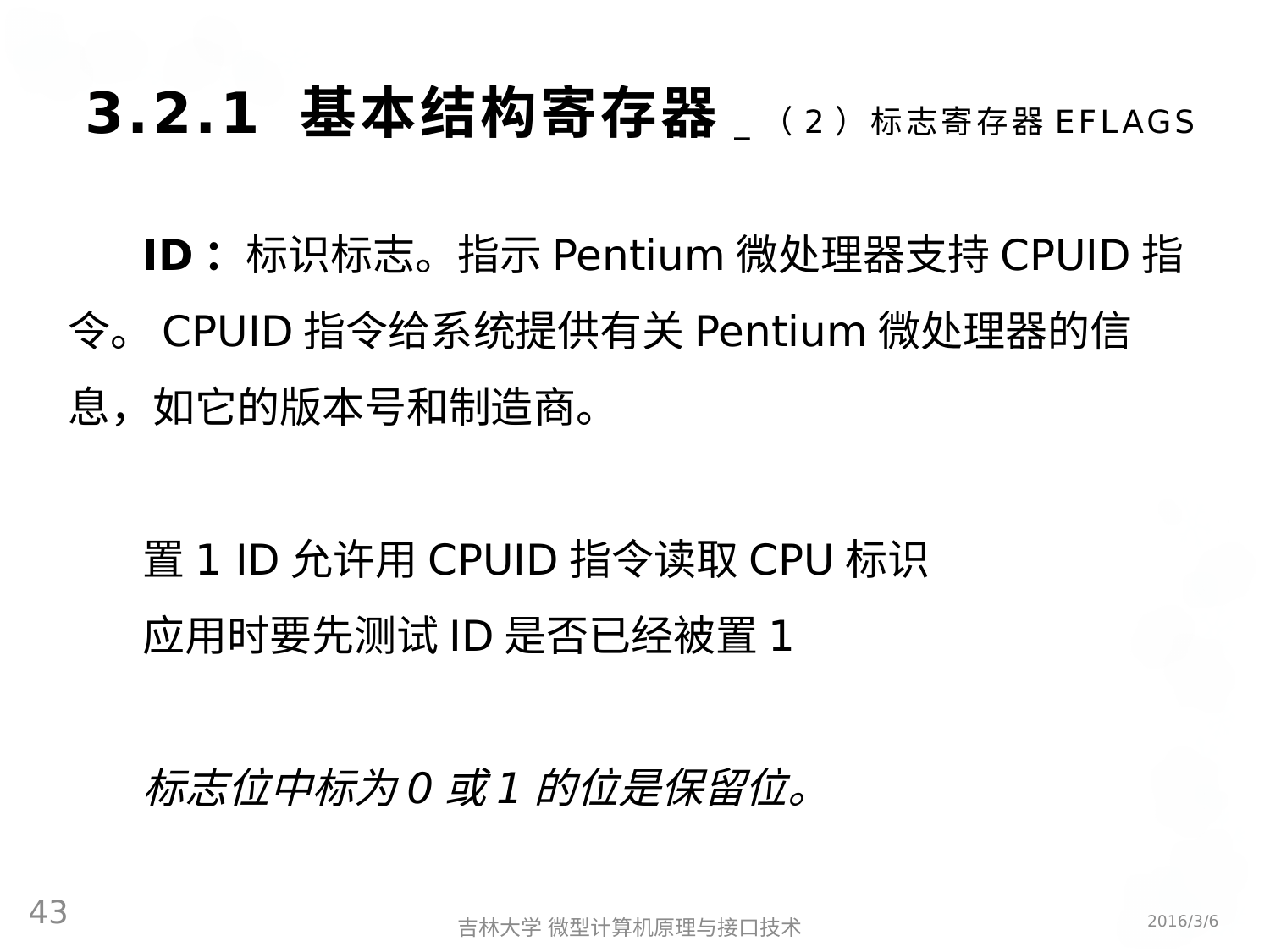

# 3.2.1 基本结构寄存器_（2）标志寄存器EFLAGS
ID：标识标志。指示Pentium微处理器支持CPUID指令。CPUID指令给系统提供有关Pentium微处理器的信息，如它的版本号和制造商。

置1 ID允许用CPUID指令读取CPU标识
应用时要先测试ID是否已经被置1

标志位中标为0或1的位是保留位。
43
2016/3/6
吉林大学 微型计算机原理与接口技术